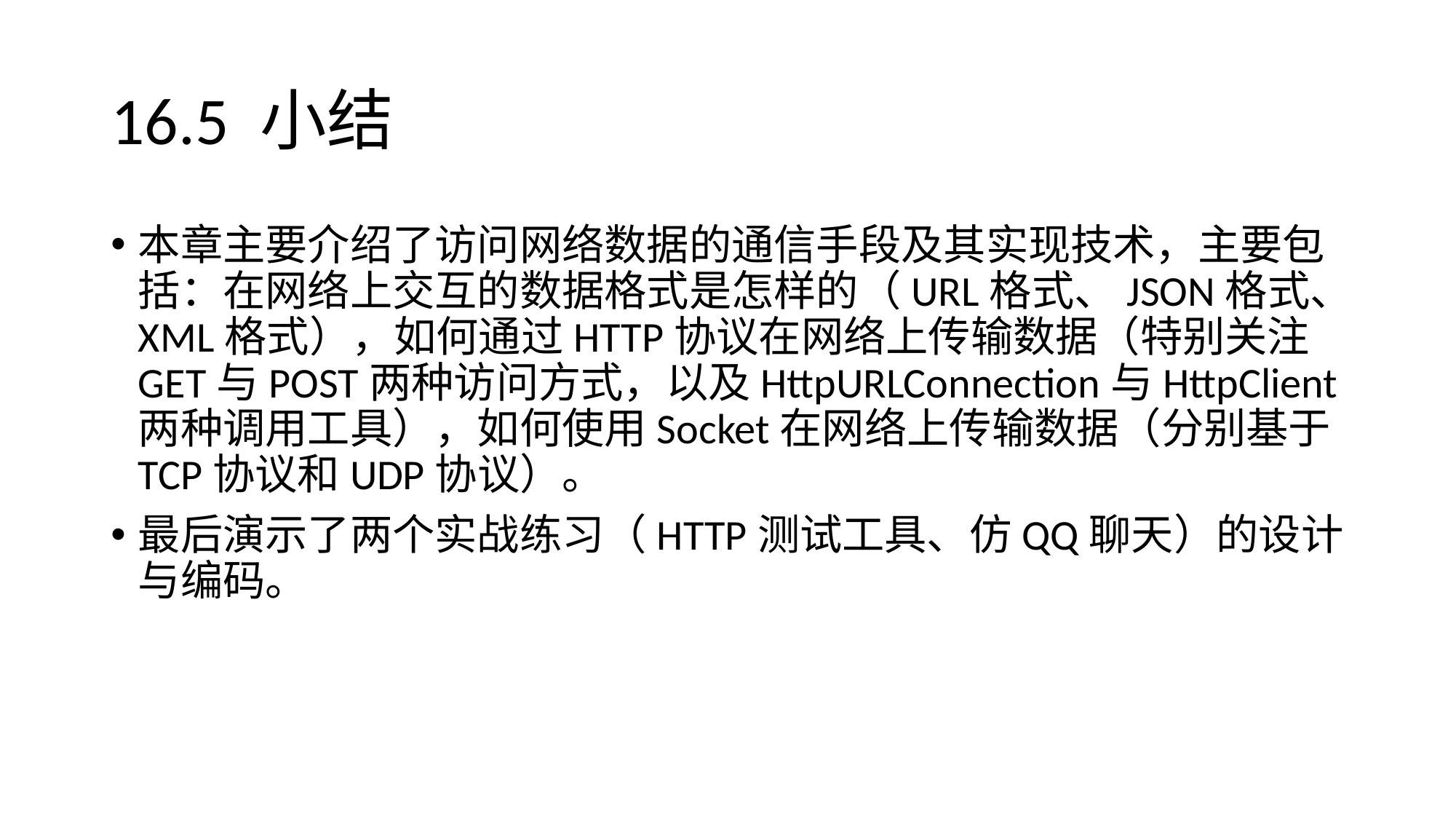

# 16.5 小结
本章主要介绍了访问网络数据的通信手段及其实现技术，主要包括：在网络上交互的数据格式是怎样的（URL格式、JSON格式、XML格式），如何通过HTTP协议在网络上传输数据（特别关注GET与POST两种访问方式，以及HttpURLConnection与HttpClient两种调用工具），如何使用Socket在网络上传输数据（分别基于TCP协议和UDP协议）。
最后演示了两个实战练习（HTTP测试工具、仿QQ聊天）的设计与编码。